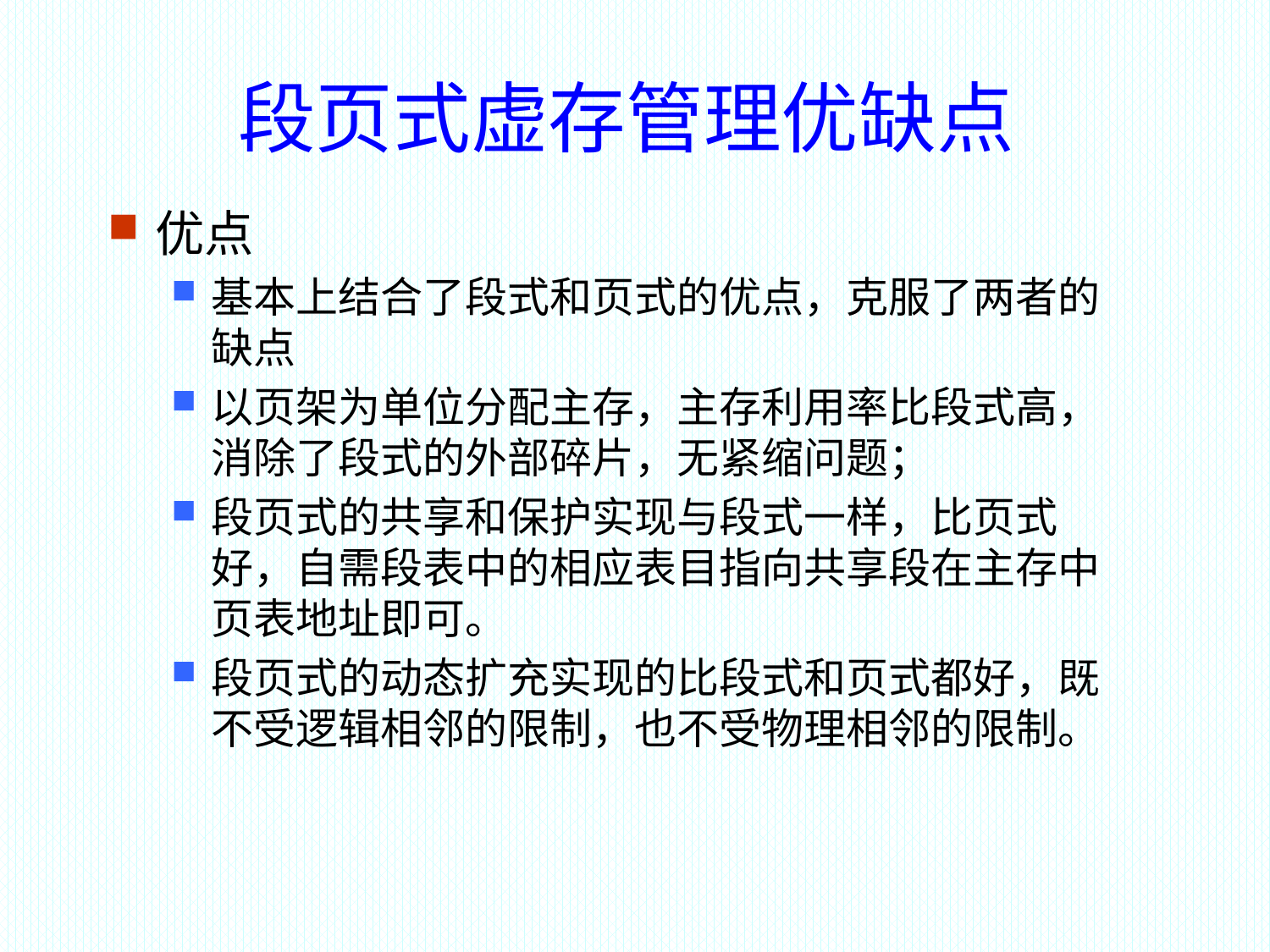

# 段页式虚存管理优缺点
优点
基本上结合了段式和页式的优点，克服了两者的缺点
以页架为单位分配主存，主存利用率比段式高，消除了段式的外部碎片，无紧缩问题；
段页式的共享和保护实现与段式一样，比页式好，自需段表中的相应表目指向共享段在主存中页表地址即可。
段页式的动态扩充实现的比段式和页式都好，既不受逻辑相邻的限制，也不受物理相邻的限制。